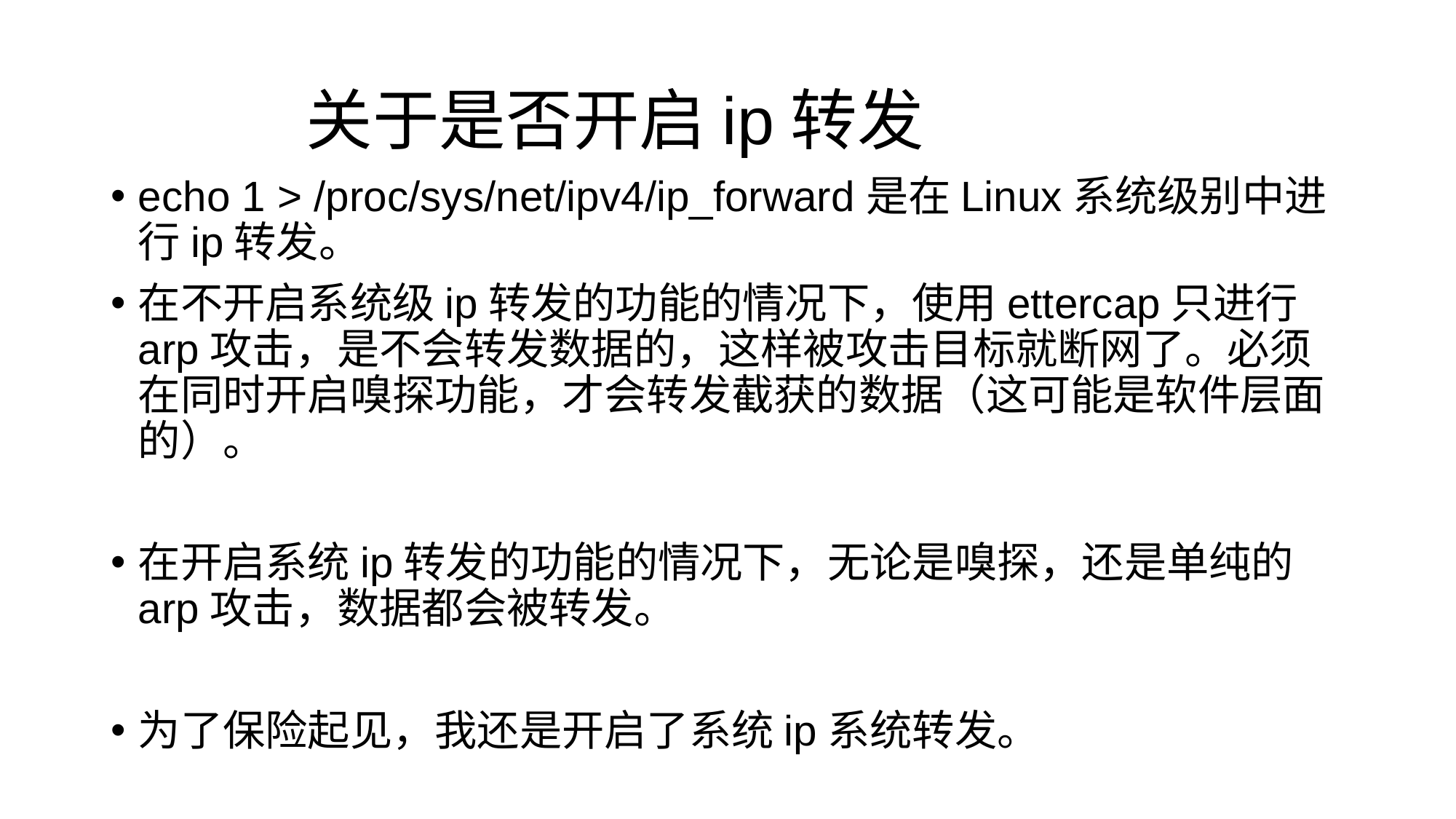

# 关于是否开启ip转发
echo 1 > /proc/sys/net/ipv4/ip_forward是在Linux系统级别中进行ip转发。
在不开启系统级ip转发的功能的情况下，使用ettercap只进行arp攻击，是不会转发数据的，这样被攻击目标就断网了。必须在同时开启嗅探功能，才会转发截获的数据（这可能是软件层面的）。

在开启系统ip转发的功能的情况下，无论是嗅探，还是单纯的arp攻击，数据都会被转发。

为了保险起见，我还是开启了系统ip系统转发。